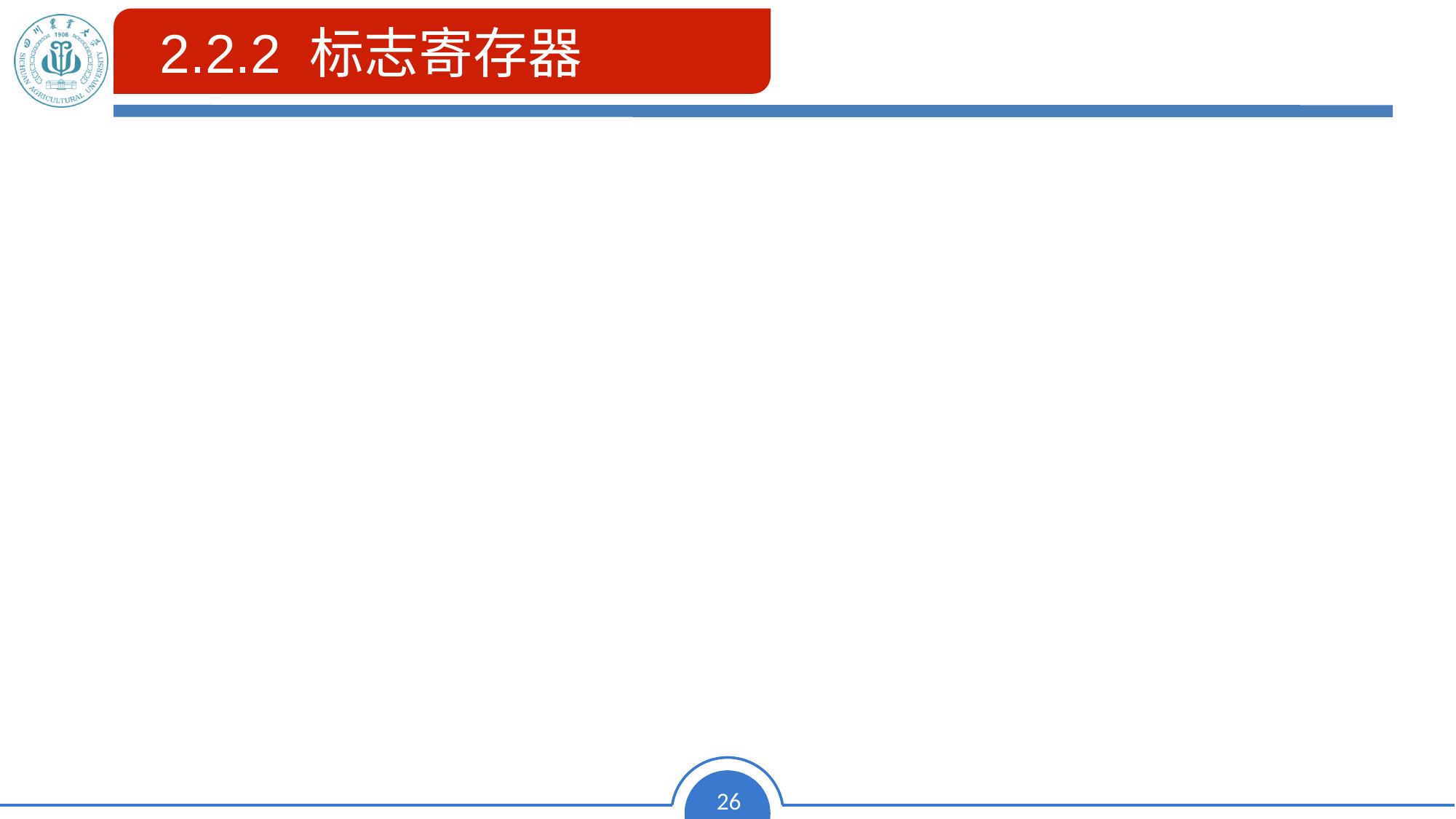

2.2.2 标志寄存器
# 2.2.2 标志寄存器
标志（Flag）
用于反映指令执行结果或控制指令执行形式
处理器中用一个或多个二进制位表示一种标志
0或1的不同组合表达标志的不同状态
8086支持16位标志寄存器FLAGS
IA-32处理器形成32位EFLAGS标志寄存器
状态标志：记录指令执行结果的辅助信息
控制标志：方向标志DF，仅用于串操作指令
系统标志：控制操作系统或核心管理程序的操作方式